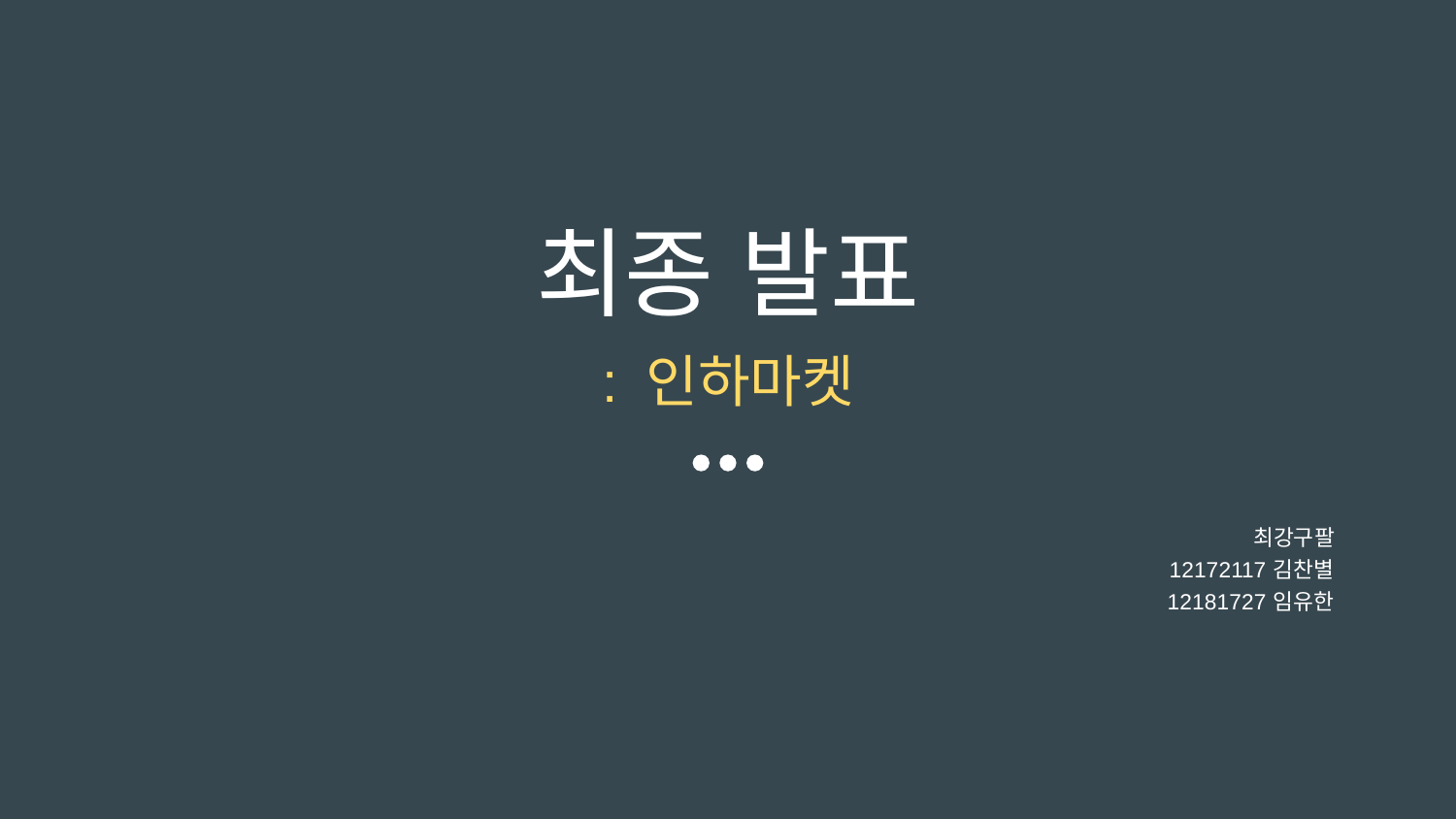

# 최종 발표
: 인하마켓
최강구팔
12172117 김찬별
12181727 임유한